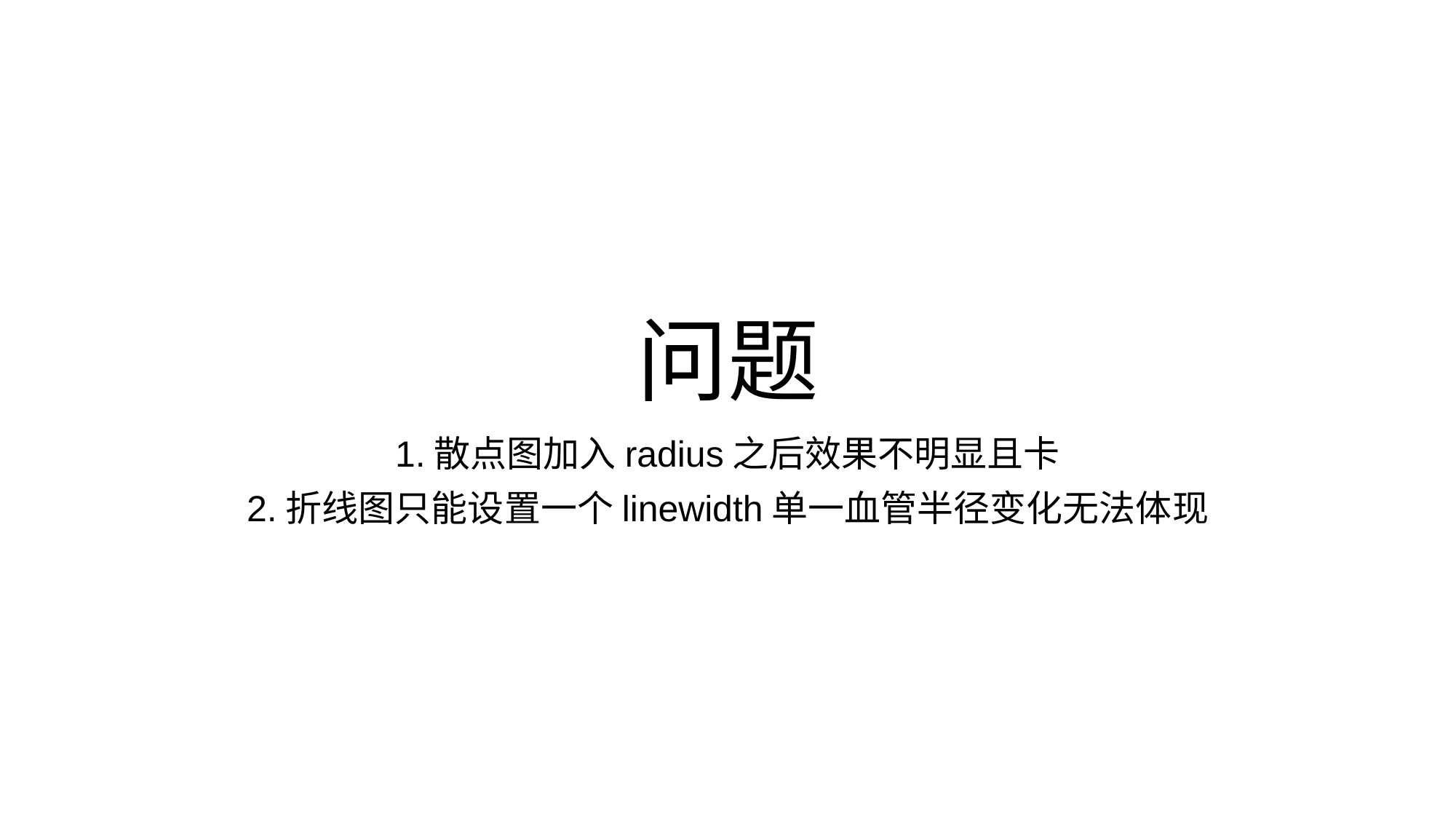

# 问题
1.散点图加入radius之后效果不明显且卡
2.折线图只能设置一个linewidth单一血管半径变化无法体现